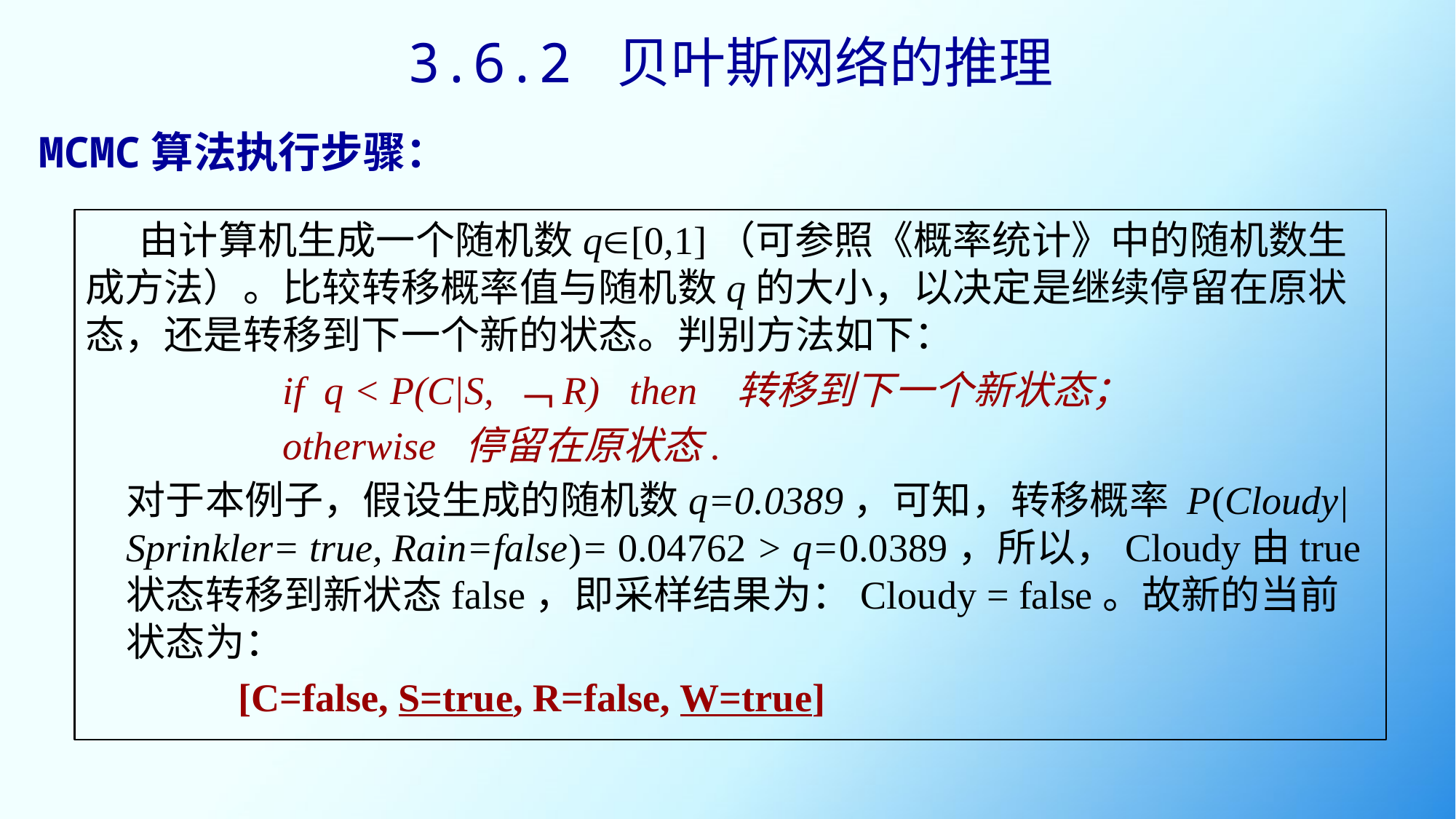

3.6.2 贝叶斯网络的推理
MCMC算法执行步骤：
     由计算机生成一个随机数q∈[0,1]（可参照《概率统计》中的随机数生成方法）。比较转移概率值与随机数q的大小，以决定是继续停留在原状态，还是转移到下一个新的状态。判别方法如下：
         if  q < P(C|S, ﹁R)   then   转移到下一个新状态；
         otherwise  停留在原状态.
	对于本例子，假设生成的随机数q=0.0389，可知，转移概率 P(Cloudy|Sprinkler= true, Rain=false)= 0.04762 > q=0.0389，所以，Cloudy由true状态转移到新状态false，即采样结果为：Cloudy = false。故新的当前状态为：
          [C=false, S=true, R=false, W=true]